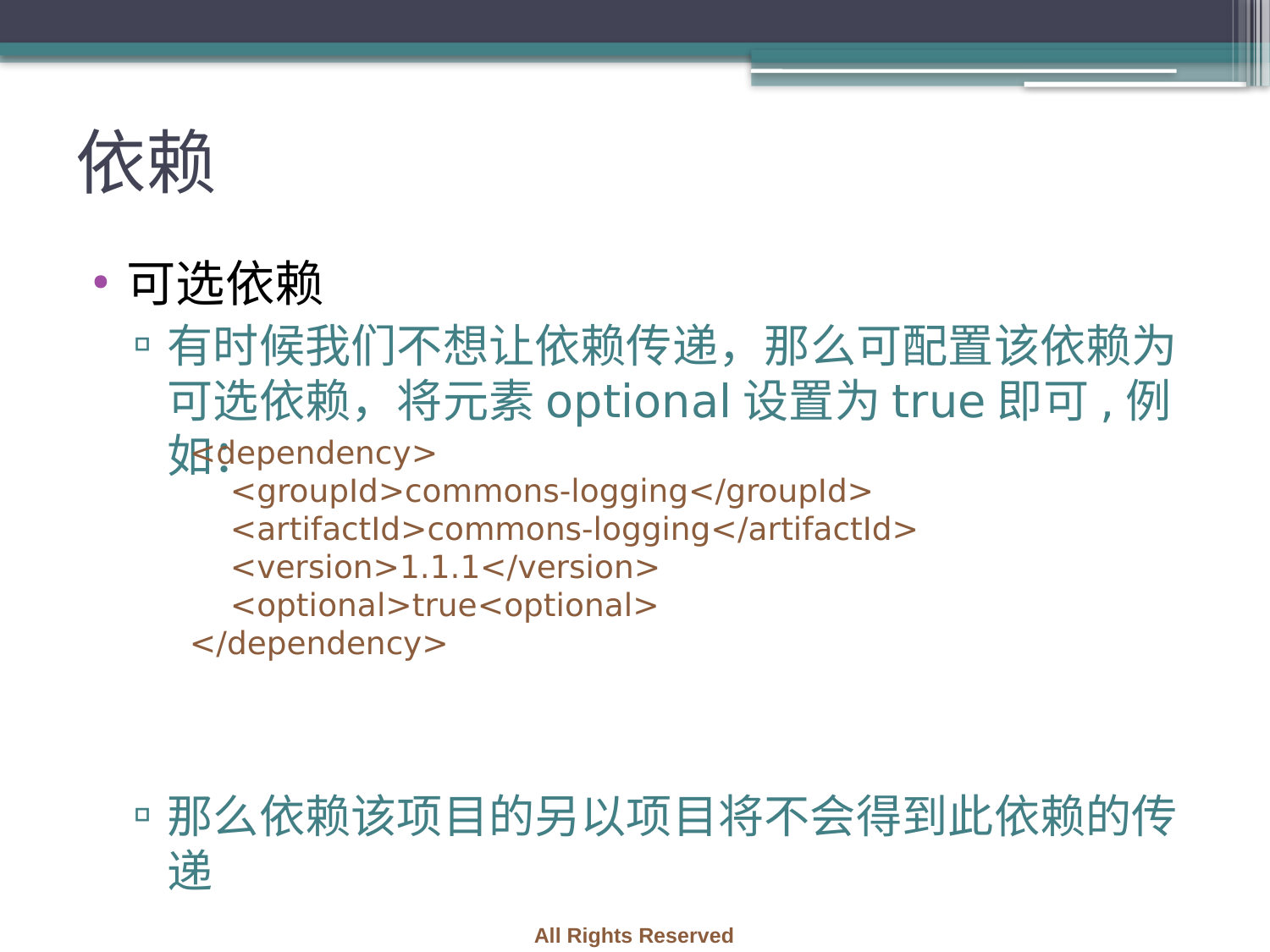

# 依赖
可选依赖
有时候我们不想让依赖传递，那么可配置该依赖为可选依赖，将元素optional设置为true即可,例如：

那么依赖该项目的另以项目将不会得到此依赖的传递

<dependency>
    <groupId>commons-logging</groupId>
    <artifactId>commons-logging</artifactId>
    <version>1.1.1</version>
    <optional>true<optional>
</dependency>